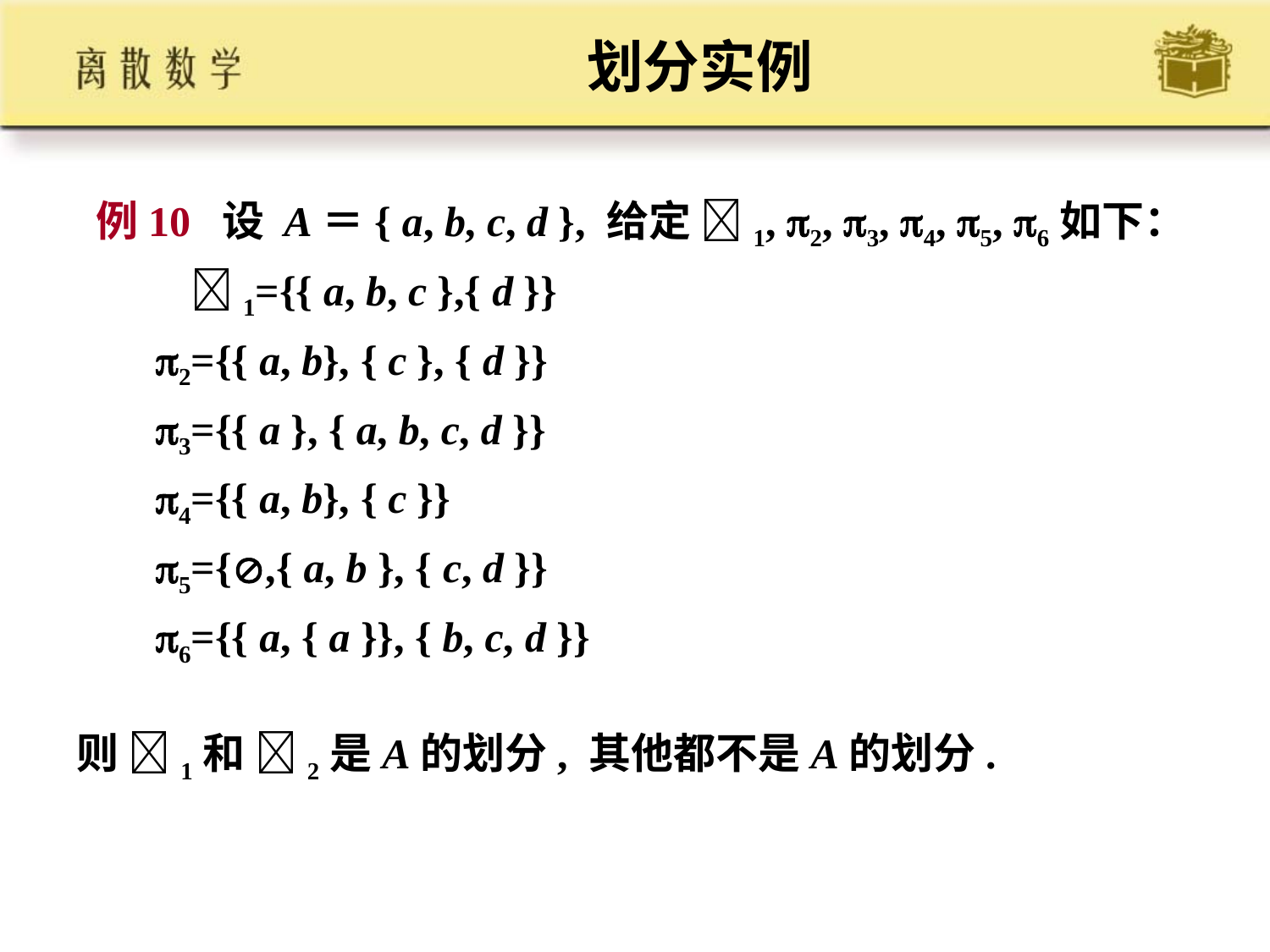

# 划分实例
 例10  设 A＝{ a, b, c, d }, 给定 π1, π2, π3, π4, π5, π6如下：
       π1={{ a, b, c },{ d }}
   π2={{ a, b}, { c }, { d }}
   π3={{ a }, { a, b, c, d }}
   π4={{ a, b}, { c }}
   π5={∅,{ a, b }, { c, d }}
   π6={{ a, { a }}, { b, c, d }}
则 π1和 π2是A的划分, 其他都不是A的划分.
88